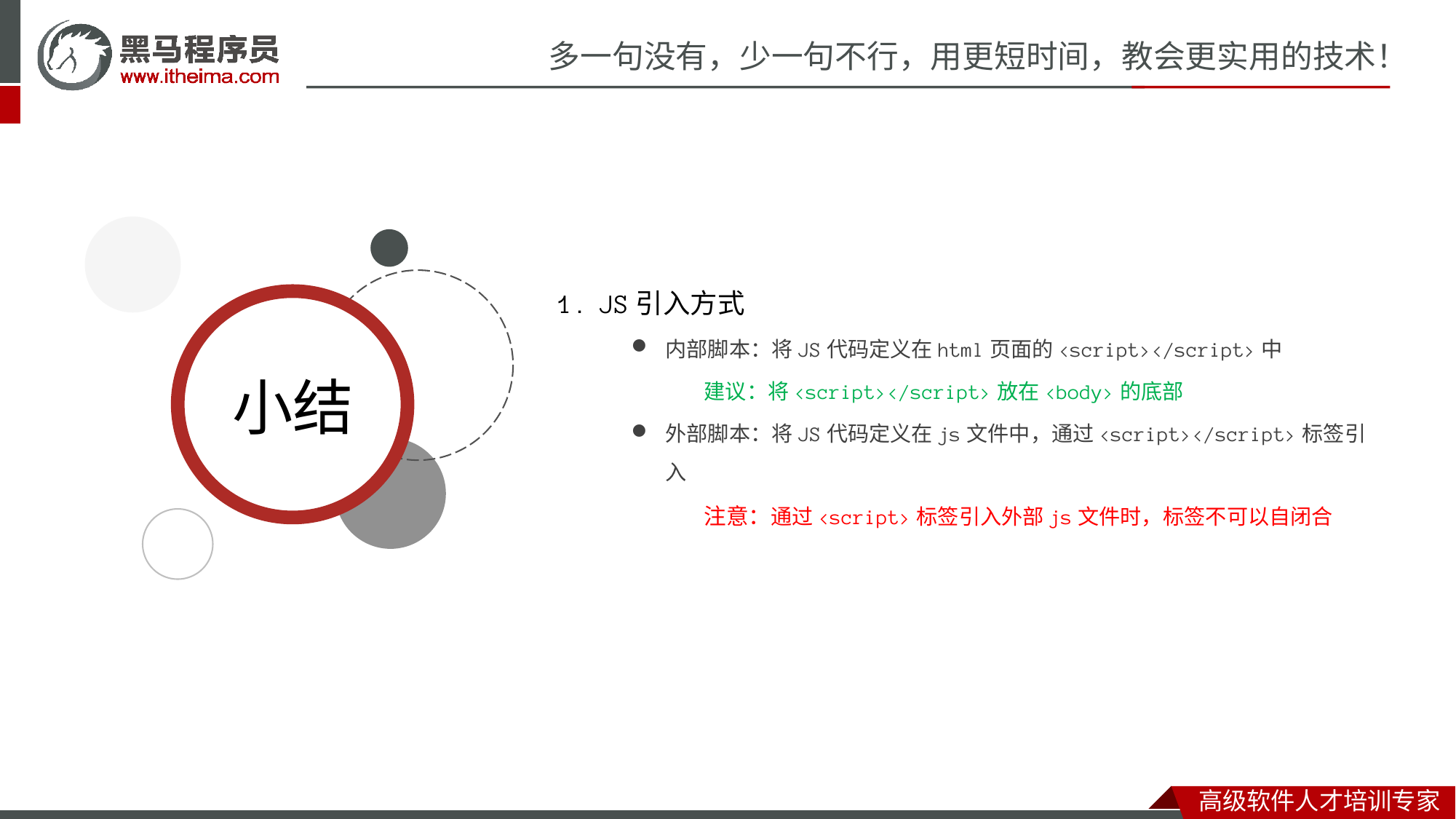

JS引入方式
内部脚本：将JS代码定义在html页面的<script></script>中
建议：将<script></script>放在<body>的底部
外部脚本：将JS代码定义在js文件中，通过<script></script>标签引入
注意：通过<script>标签引入外部js文件时，标签不可以自闭合